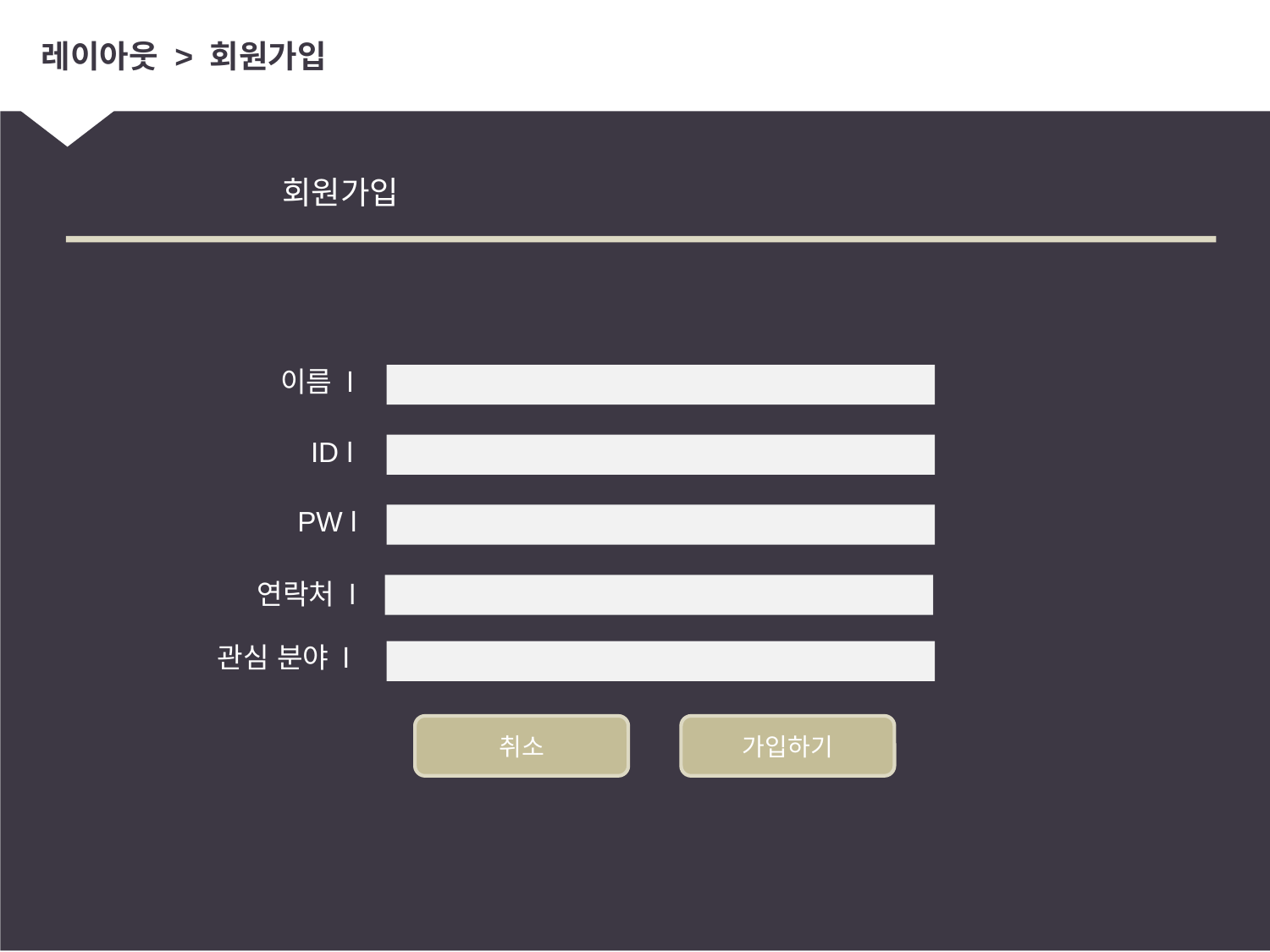

# 레이아웃 > 회원가입
회원가입

이름 l

ID l

PW l

연락처 l

관심 분야 l

취소
가입하기